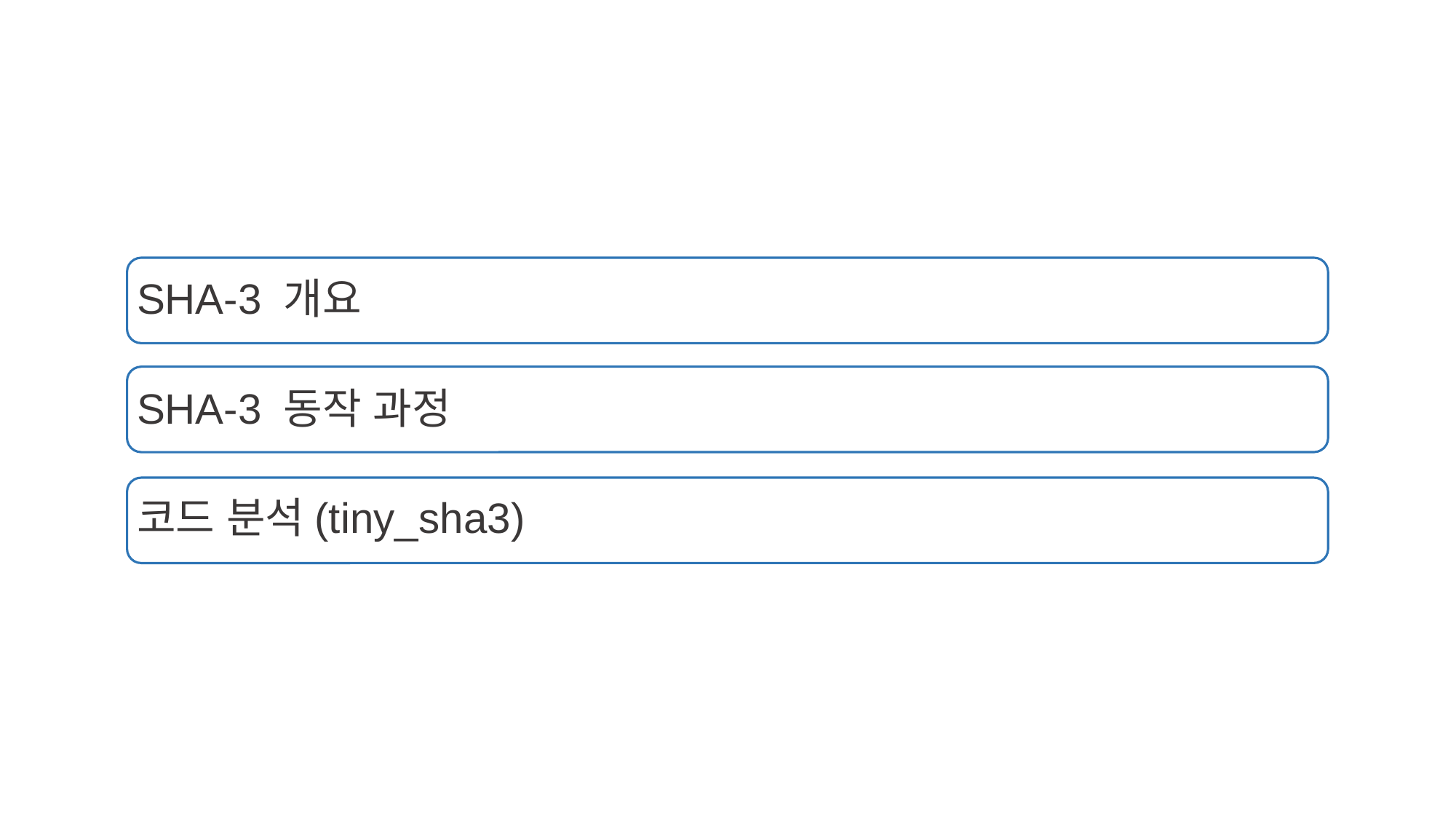

SHA-3 개요
SHA-3 동작 과정
코드 분석(tiny_sha3)